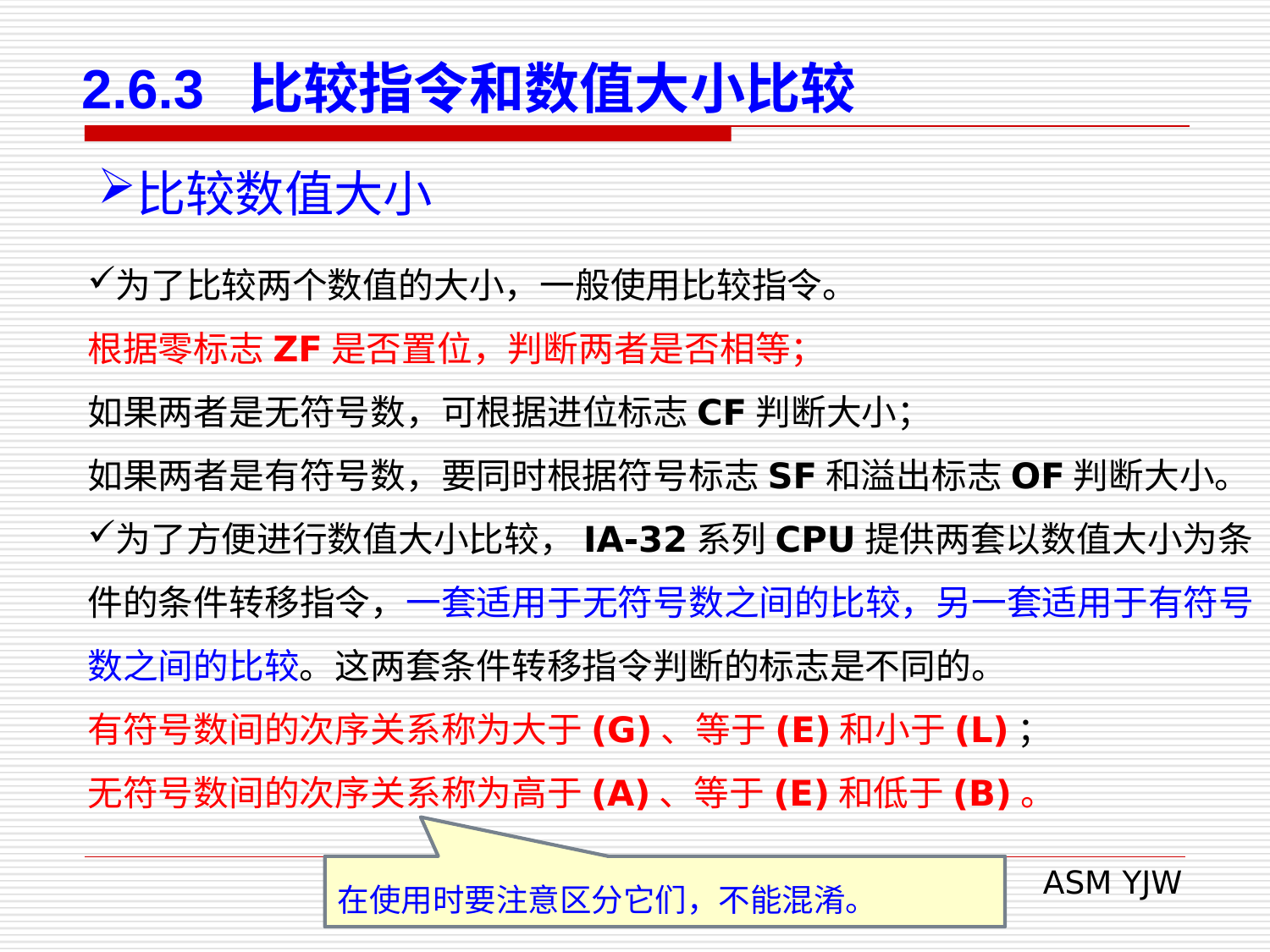

# 2.6.3  比较指令和数值大小比较
比较数值大小
为了比较两个数值的大小，一般使用比较指令。
根据零标志ZF是否置位，判断两者是否相等；
如果两者是无符号数，可根据进位标志CF判断大小；
如果两者是有符号数，要同时根据符号标志SF和溢出标志OF判断大小。
为了方便进行数值大小比较，IA-32系列CPU提供两套以数值大小为条件的条件转移指令，一套适用于无符号数之间的比较，另一套适用于有符号数之间的比较。这两套条件转移指令判断的标志是不同的。
有符号数间的次序关系称为大于(G)、等于(E)和小于(L)；
无符号数间的次序关系称为高于(A)、等于(E)和低于(B)。

在使用时要注意区分它们，不能混淆。